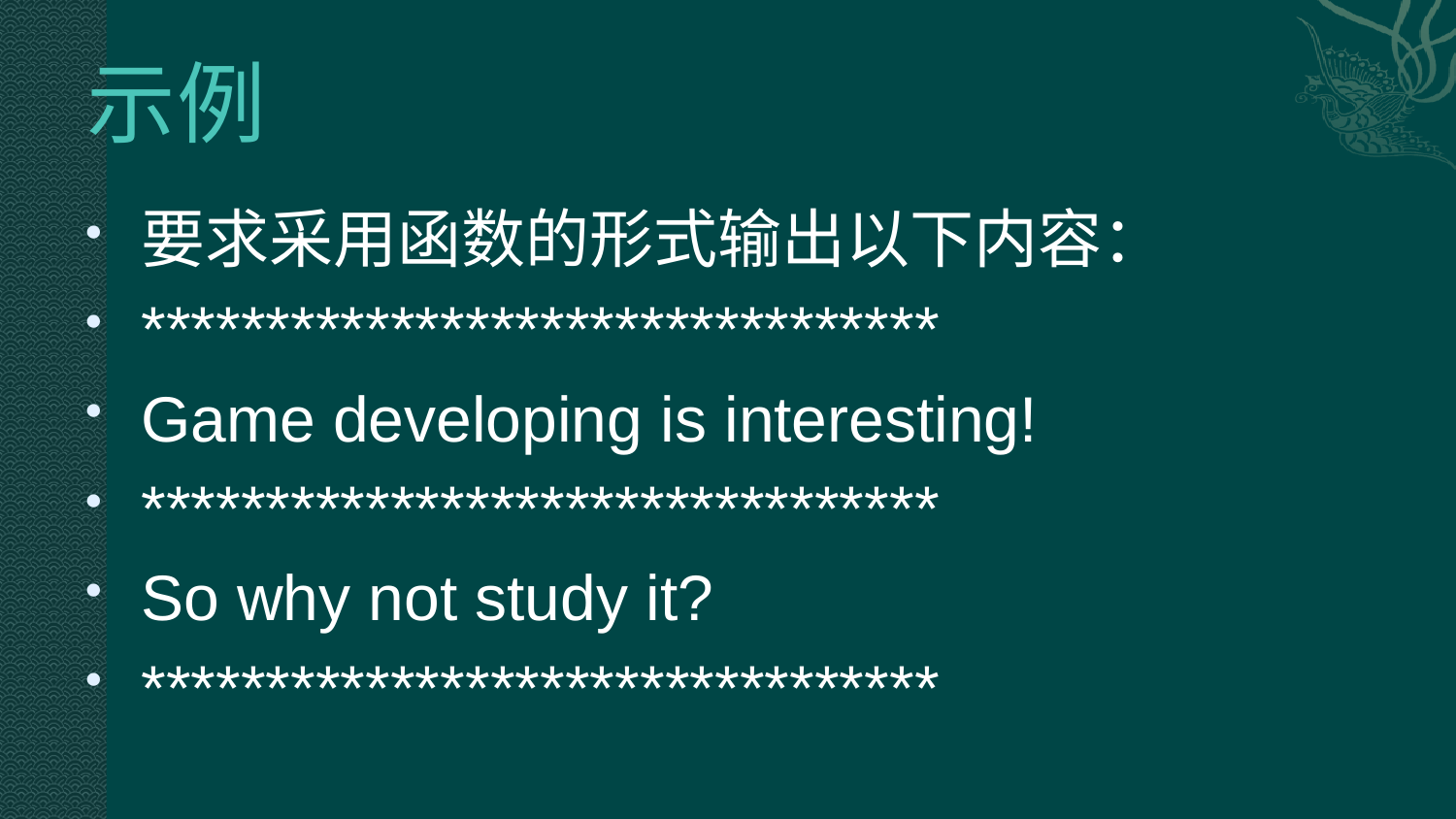

# 示例
要求采用函数的形式输出以下内容：
********************************
Game developing is interesting!
********************************
So why not study it?
********************************